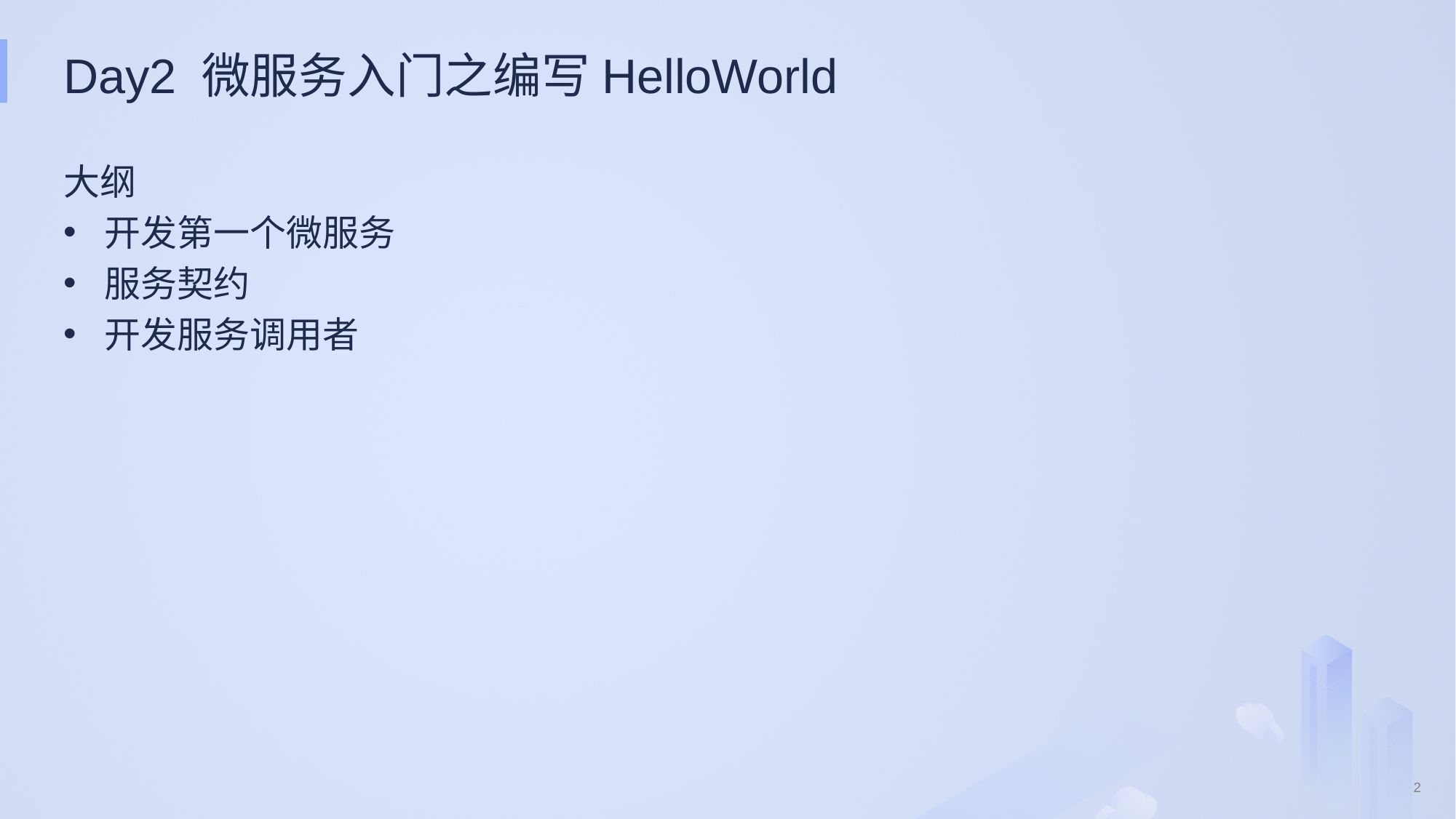

# Day2 微服务入门之编写HelloWorld
大纲
开发第一个微服务
服务契约
开发服务调用者